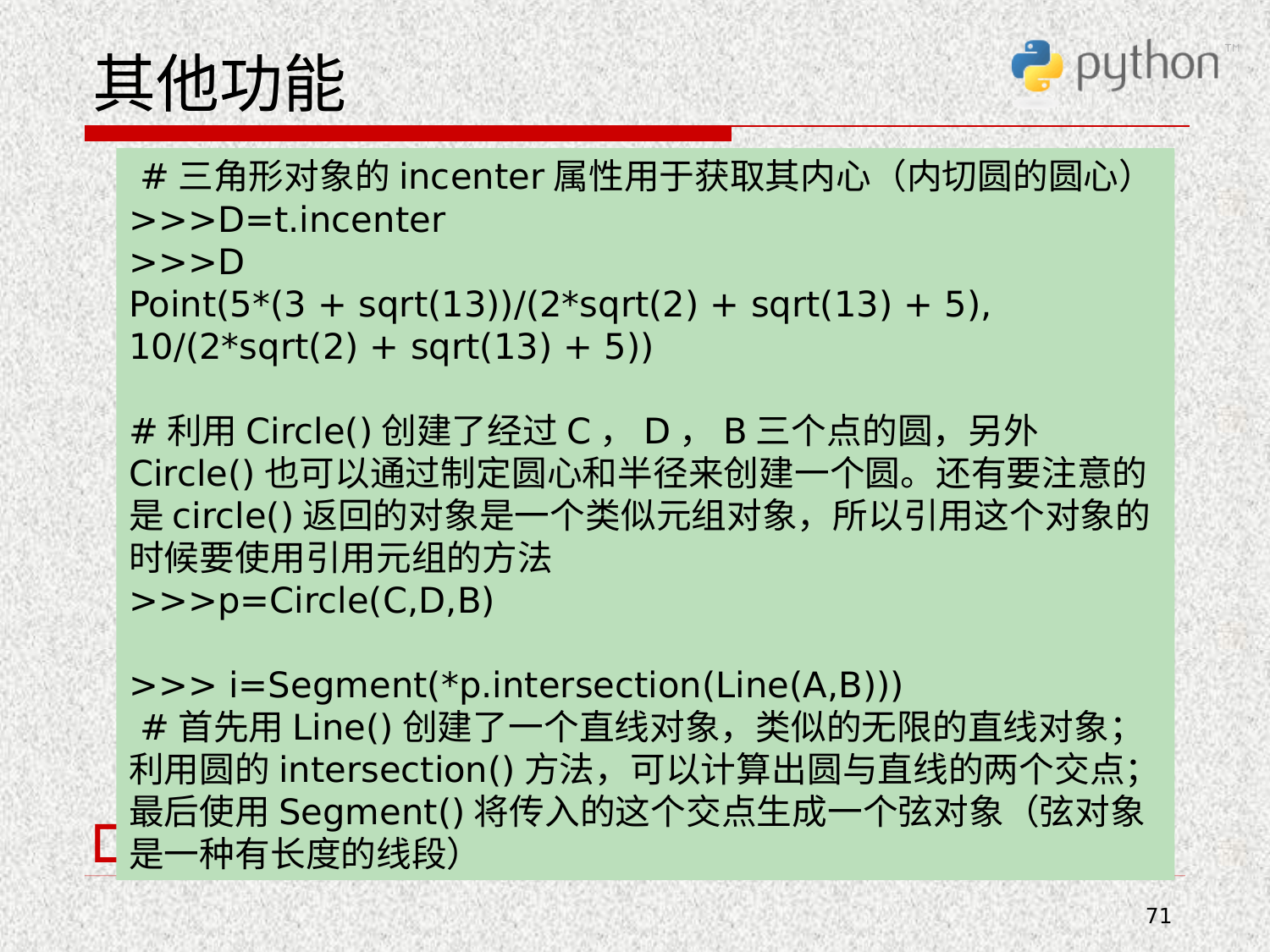

# 其他功能

 s
 #三角形对象的incenter属性用于获取其内心（内切圆的圆心）
>>>D=t.incenter
>>>D
Point(5*(3 + sqrt(13))/(2*sqrt(2) + sqrt(13) + 5), 10/(2*sqrt(2) + sqrt(13) + 5))

#利用Circle()创建了经过C，D，B三个点的圆，另外Circle()也可以通过制定圆心和半径来创建一个圆。还有要注意的是circle()返回的对象是一个类似元组对象，所以引用这个对象的时候要使用引用元组的方法
>>>p=Circle(C,D,B)

>>> i=Segment(*p.intersection(Line(A,B)))
 #首先用Line()创建了一个直线对象，类似的无限的直线对象；利用圆的intersection()方法，可以计算出圆与直线的两个交点；最后使用Segment()将传入的这个交点生成一个弦对象（弦对象是一种有长度的线段）
71